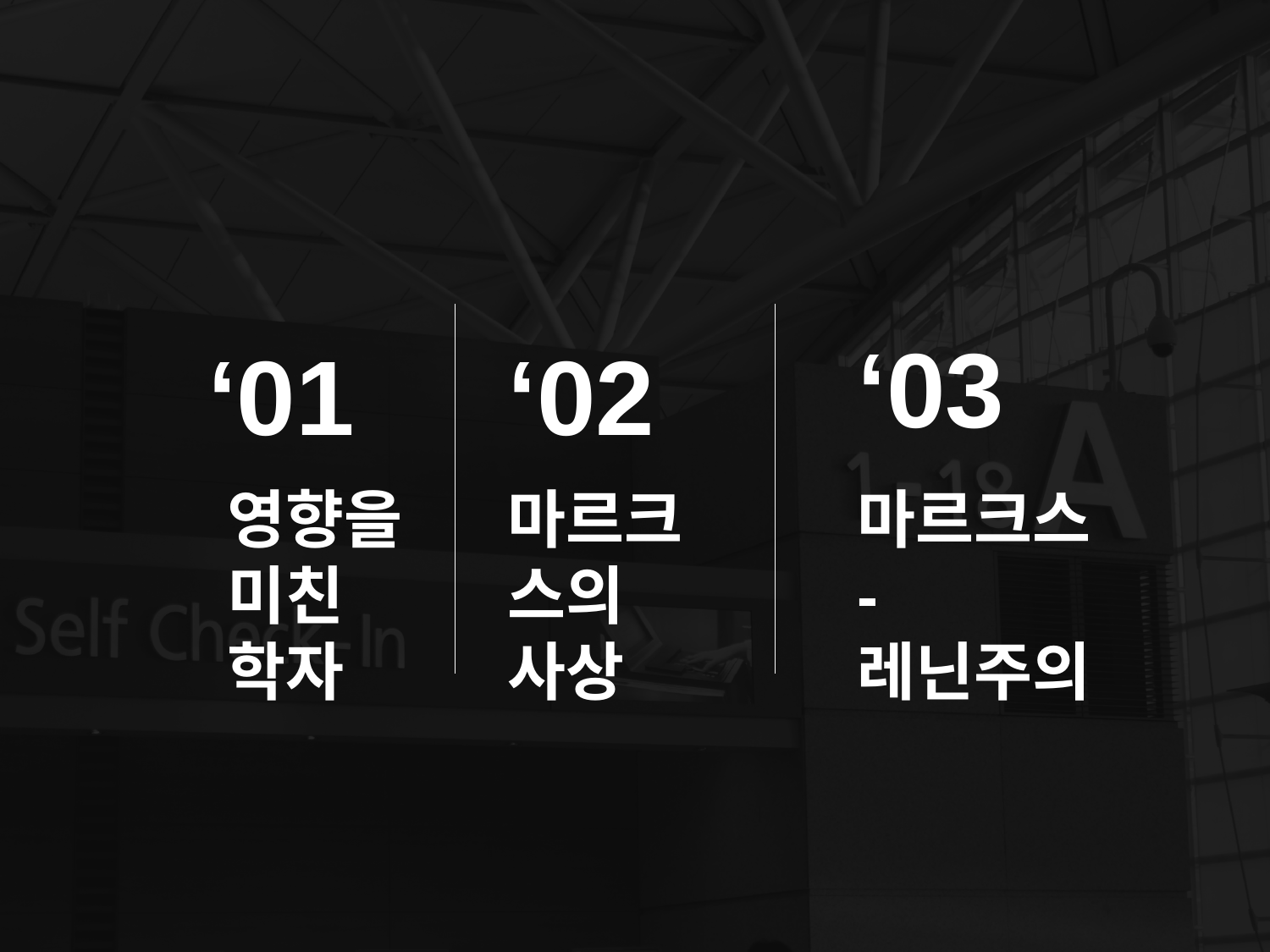

‘03
‘01
‘02
영향을 미친
학자
마르크스의
사상
마르크스-레닌주의